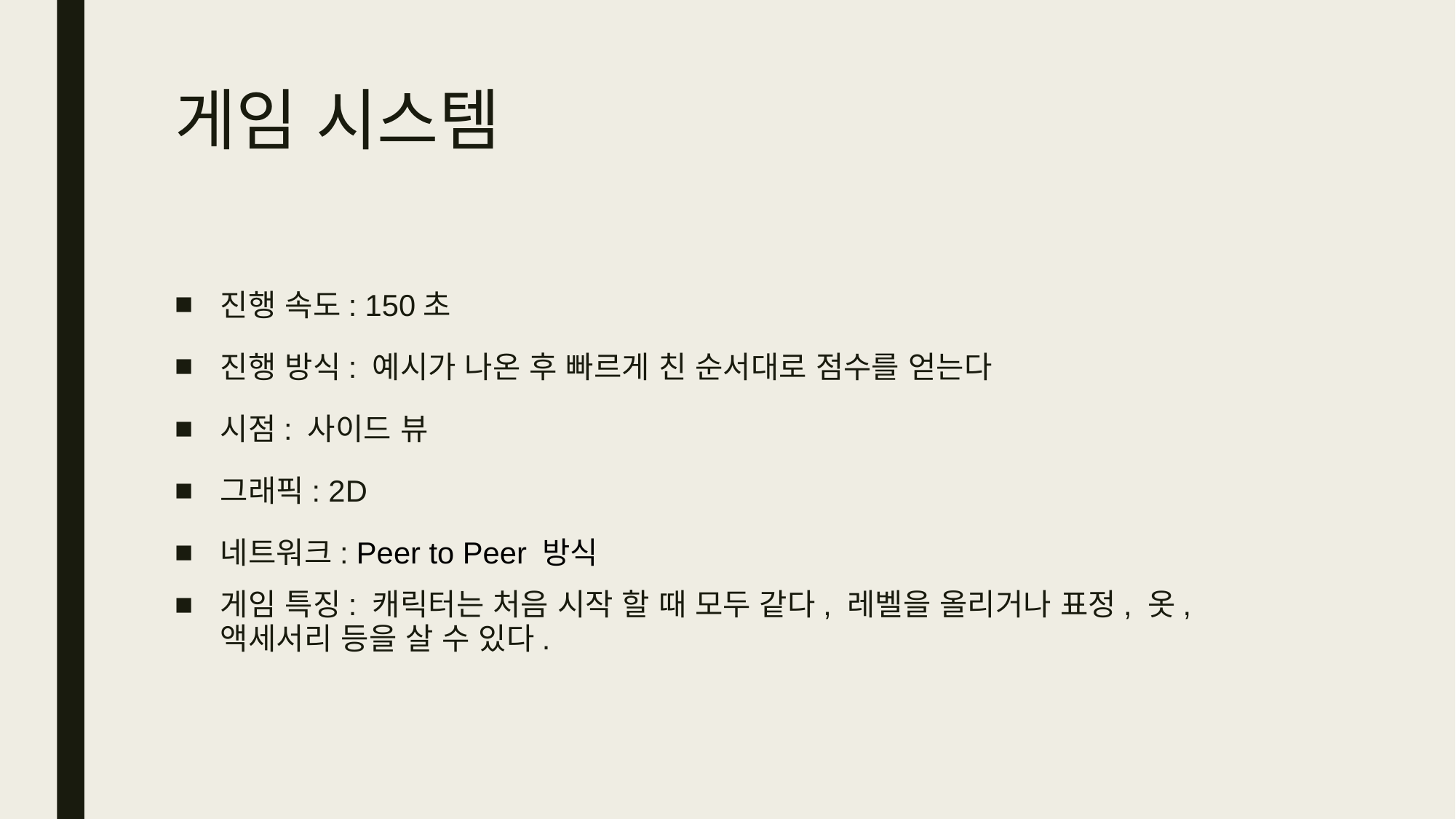

# 게임 시스템
진행 속도: 150초
진행 방식: 예시가 나온 후 빠르게 친 순서대로 점수를 얻는다
시점: 사이드 뷰
그래픽: 2D
네트워크: Peer to Peer 방식
게임 특징: 캐릭터는 처음 시작 할 때 모두 같다, 레벨을 올리거나 표정, 옷, 액세서리 등을 살 수 있다.